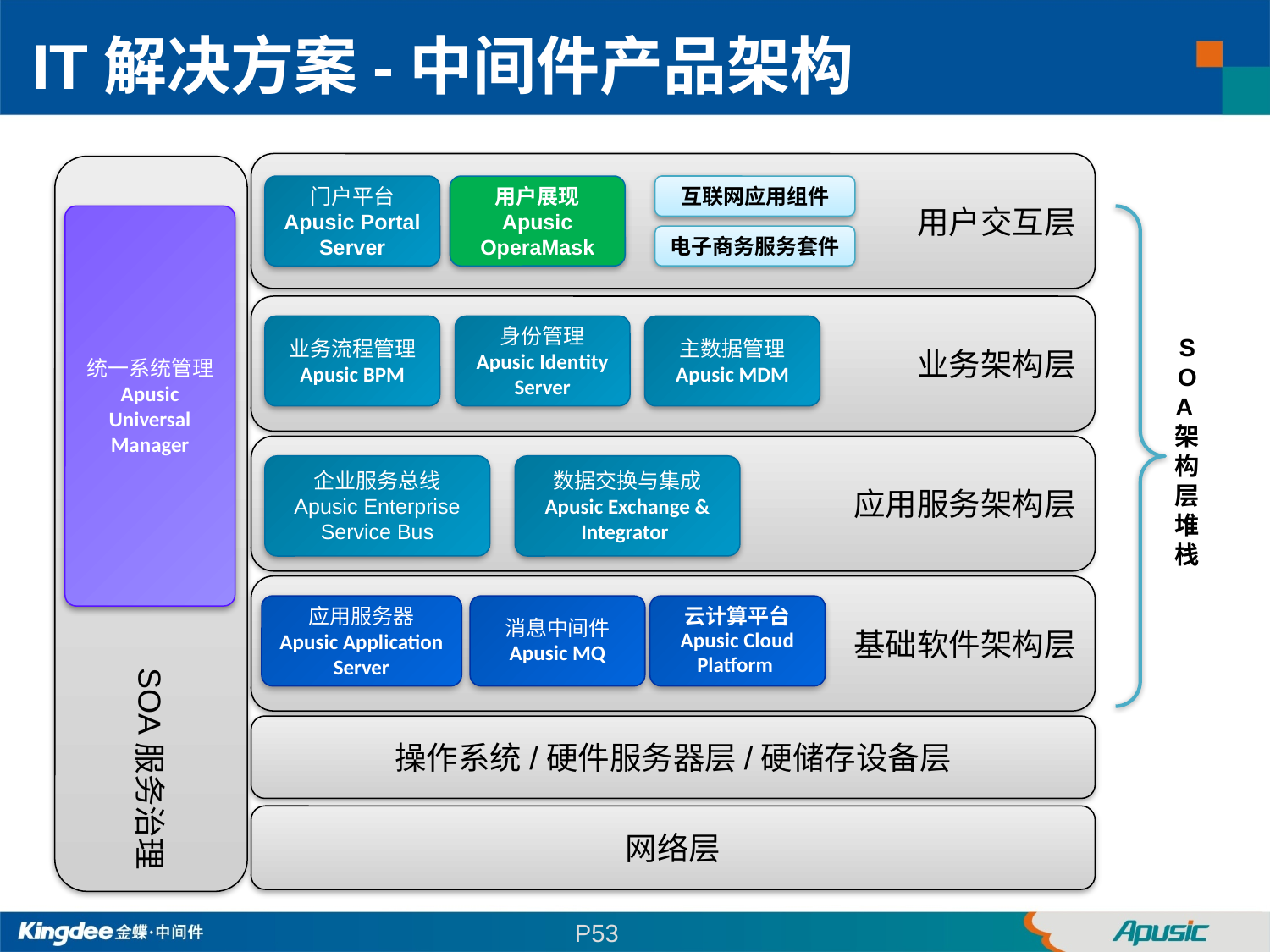

IT解决方案-中间件产品架构
         用户交互层
SOA服务治理
门户平台
Apusic Portal Server
用户展现
Apusic OperaMask
互联网应用组件
统一系统管理
Apusic Universal Manager

电子商务服务套件
业务架构层
业务流程管理
Apusic BPM
身份管理
Apusic Identity Server
主数据管理
Apusic MDM
S
O
A架构层堆栈
应用服务架构层
企业服务总线
Apusic Enterprise Service Bus
数据交换与集成
Apusic Exchange & Integrator
基础软件架构层
应用服务器
Apusic Application Server
消息中间件
Apusic MQ
云计算平台
Apusic Cloud Platform
操作系统/硬件服务器层/硬储存设备层
网络层